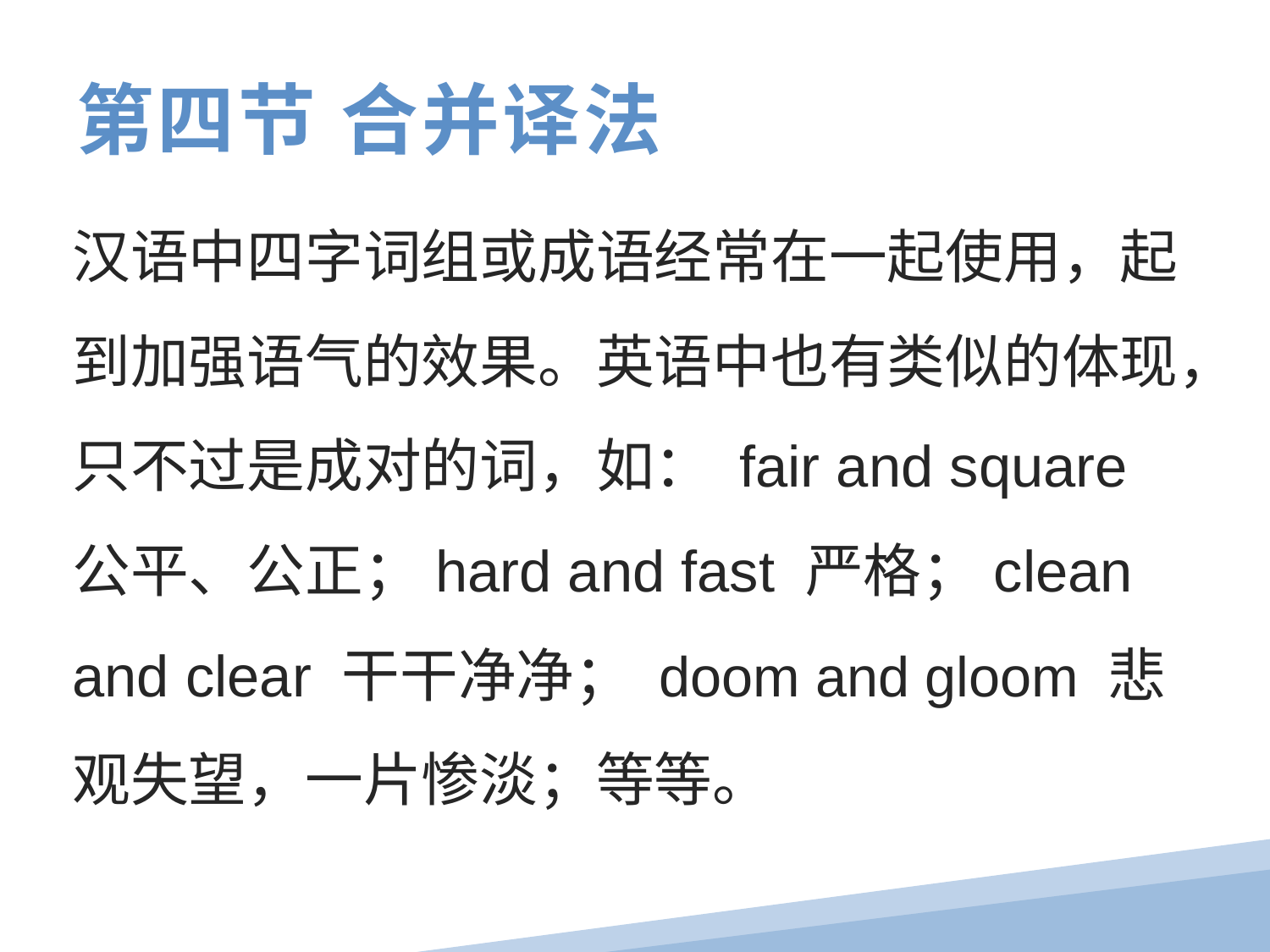

第四节 合并译法
汉语中四字词组或成语经常在一起使用，起到加强语气的效果。英语中也有类似的体现，只不过是成对的词，如： fair and square 公平、公正；hard and fast 严格；clean and clear 干干净净； doom and gloom 悲观失望，一片惨淡；等等。